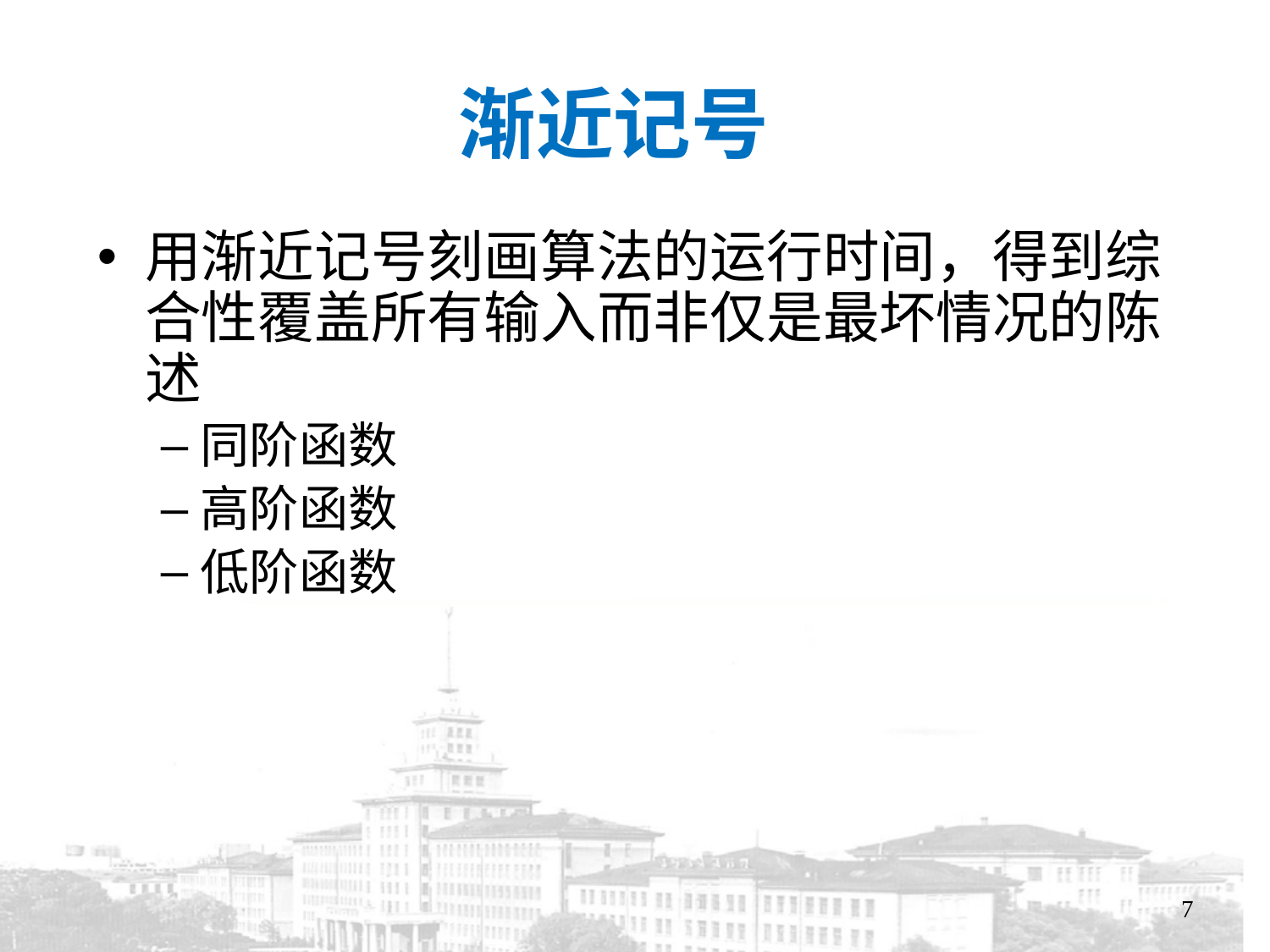

# 渐近记号
用渐近记号刻画算法的运行时间，得到综合性覆盖所有输入而非仅是最坏情况的陈述
同阶函数
高阶函数
低阶函数
7